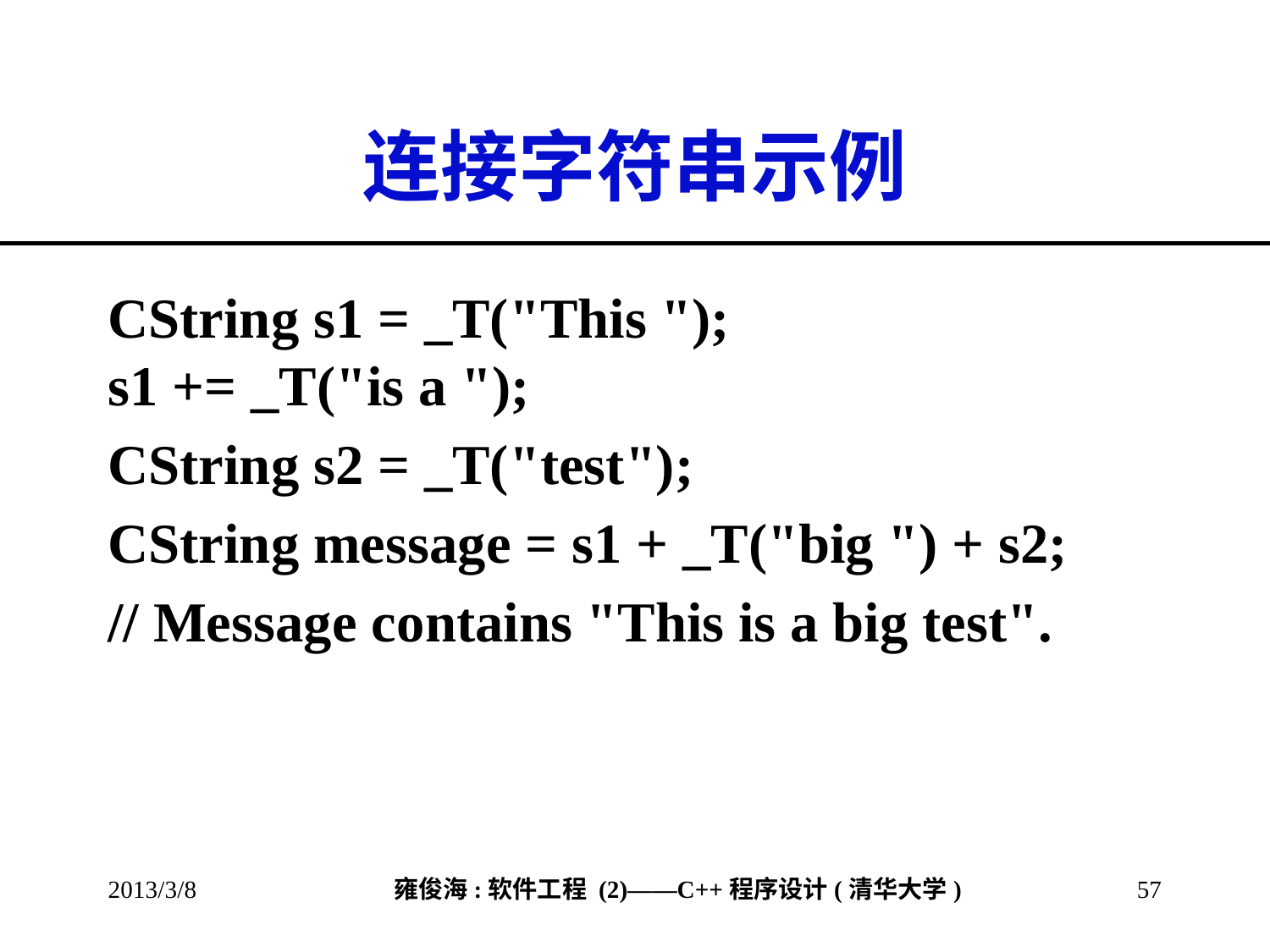

# 连接字符串示例
CString s1 = _T("This ");
s1 += _T("is a ");
CString s2 = _T("test");
CString message = s1 + _T("big ") + s2;
// Message contains "This is a big test".
2013/3/8
57